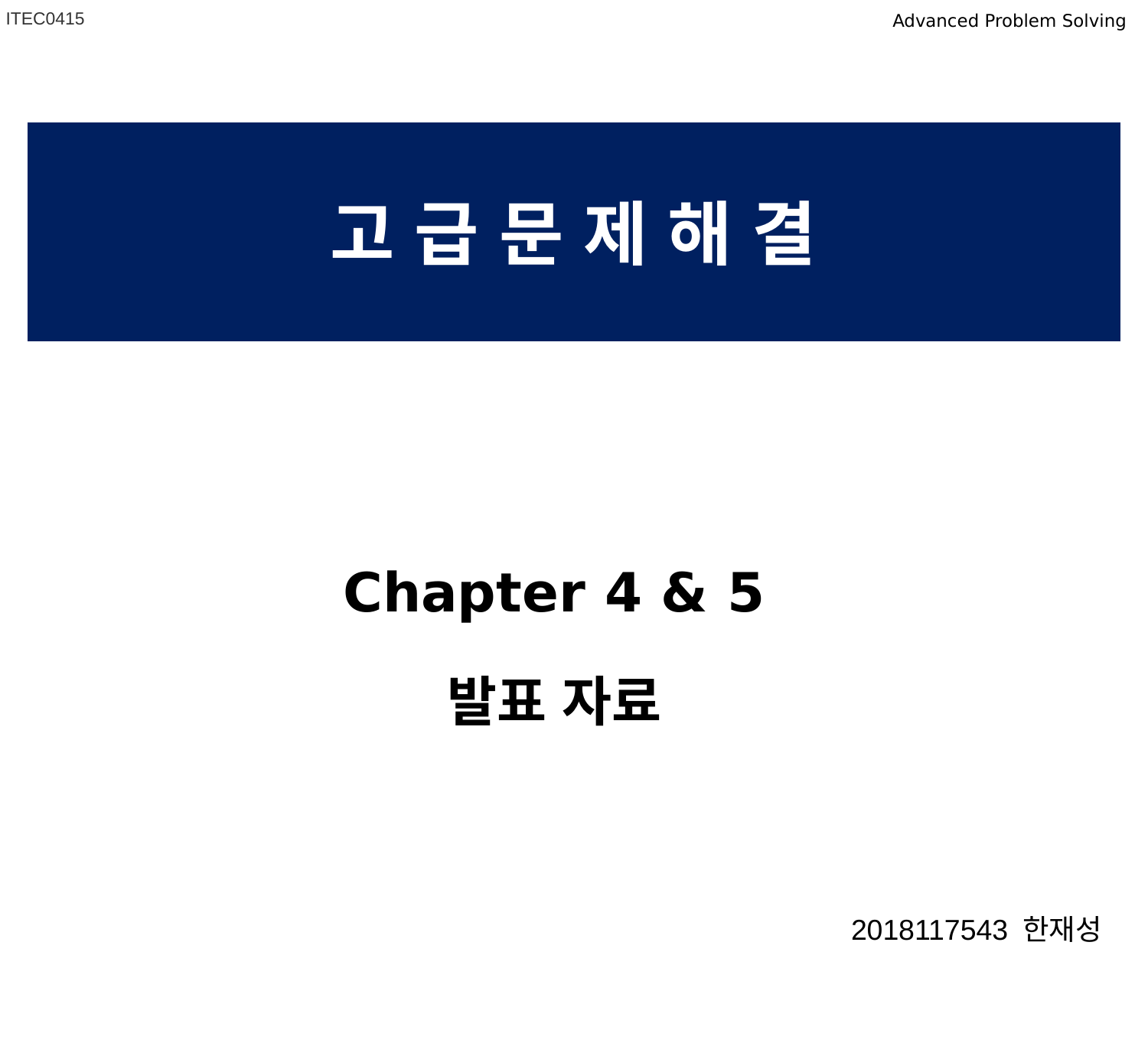

ITEC0415
Advanced Problem Solving
# 고 급 문 제 해 결
Chapter 4 & 5
발표 자료
2018117543 한재성